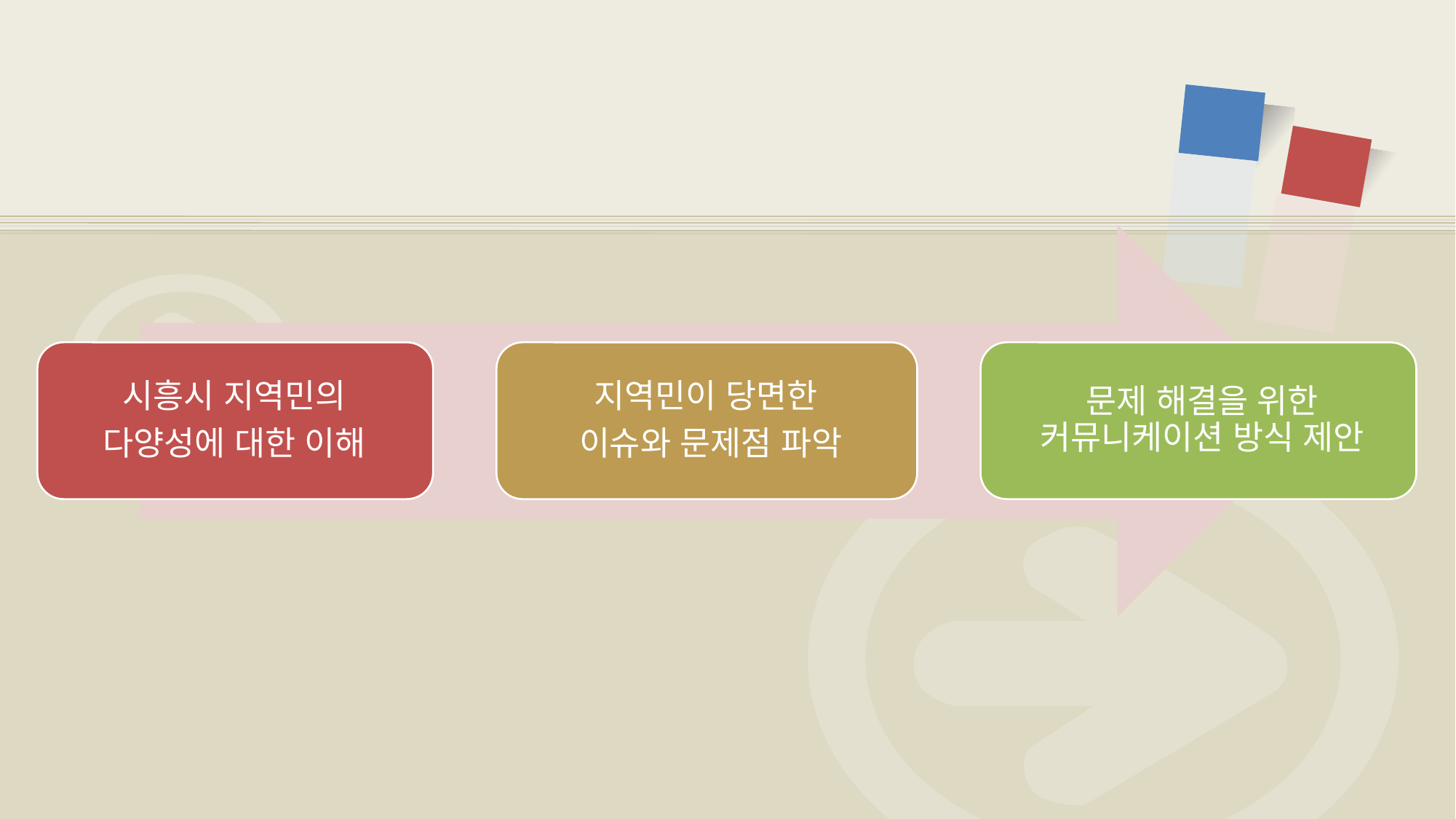

시흥시 지역민의
다양성에 대한 이해
지역민이 당면한
이슈와 문제점 파악
문제 해결을 위한 커뮤니케이션 방식 제안